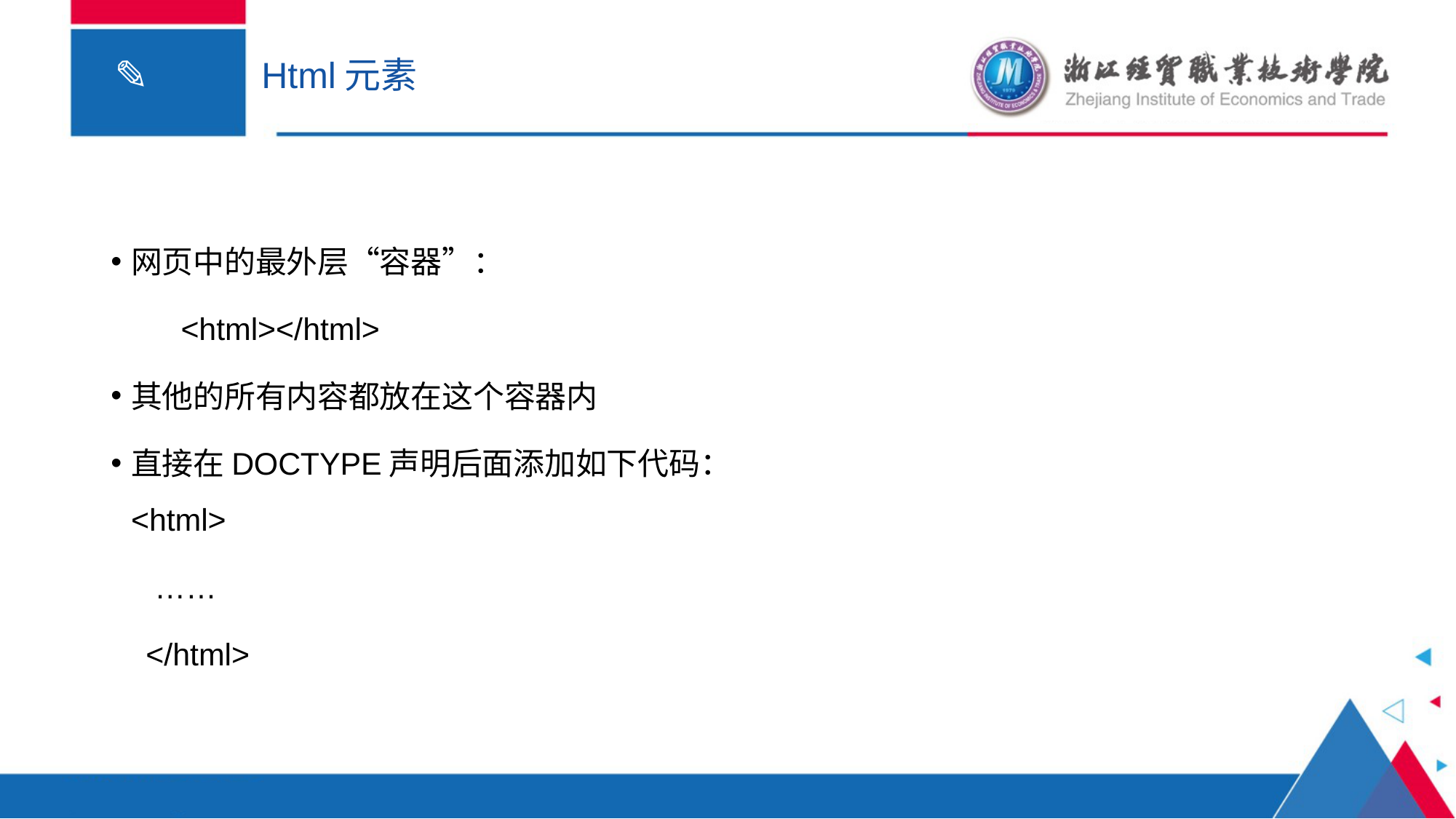

# Html元素
网页中的最外层“容器”：
        <html></html>
其他的所有内容都放在这个容器内
直接在DOCTYPE声明后面添加如下代码：
<html>
     ……
    </html>